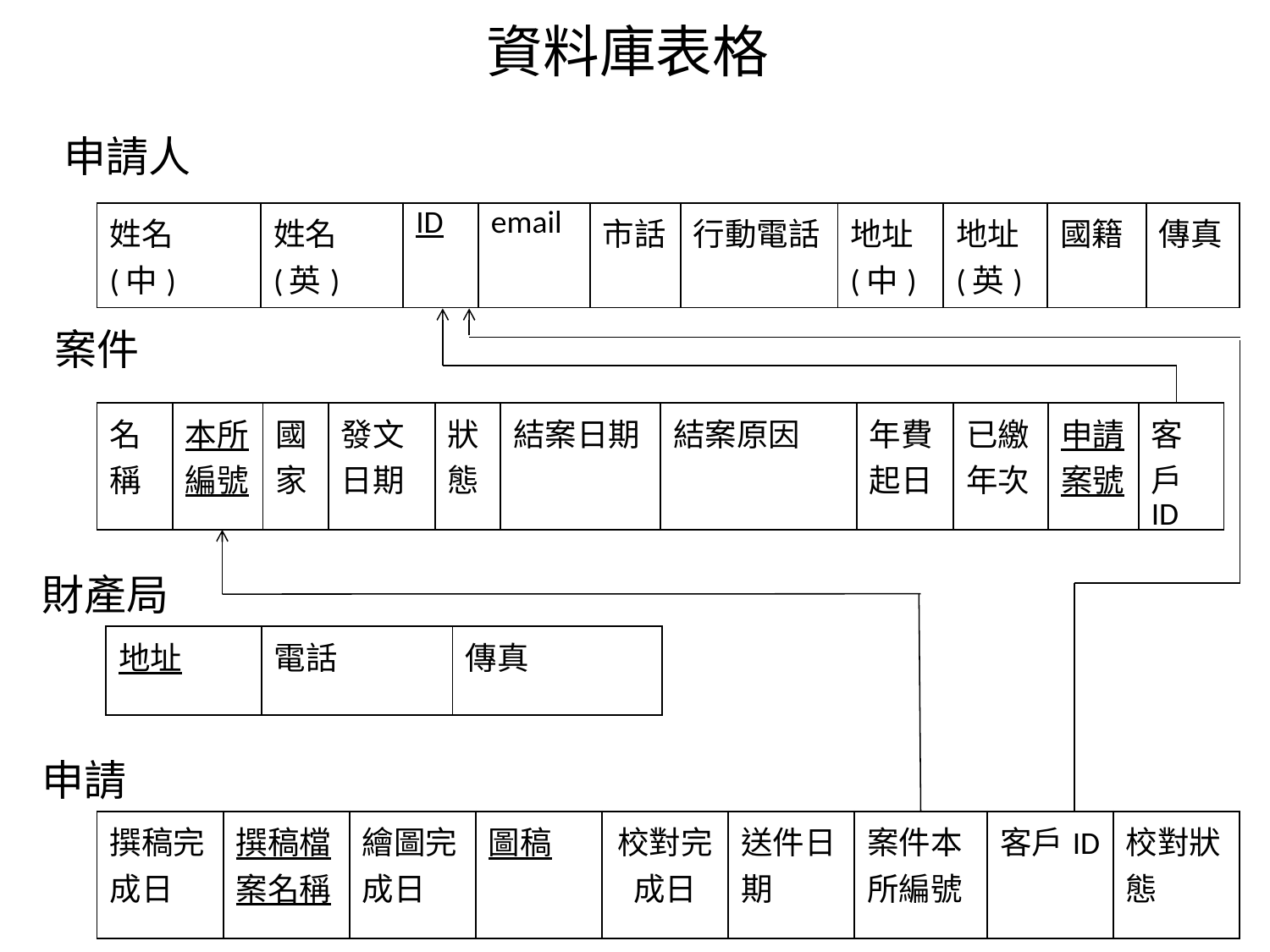

資料庫表格
申請人
| 姓名(中) | 姓名(英) | ID | email | 市話 | 行動電話 | 地址(中) | 地址(英) | 國籍 | 傳真 |
| --- | --- | --- | --- | --- | --- | --- | --- | --- | --- |
案件
| 名稱 | 本所編號 | 國家 | 發文日期 | 狀態 | 結案日期 | 結案原因 | 年費起日 | 已繳年次 | 申請案號 | 客戶ID |
| --- | --- | --- | --- | --- | --- | --- | --- | --- | --- | --- |
財產局
| 地址 | 電話 | 傳真 |
| --- | --- | --- |
申請
| 撰稿完成日 | 撰稿檔案名稱 | 繪圖完成日 | 圖稿 | 校對完成日 | 送件日期 | 案件本所編號 | 客戶ID | 校對狀態 |
| --- | --- | --- | --- | --- | --- | --- | --- | --- |